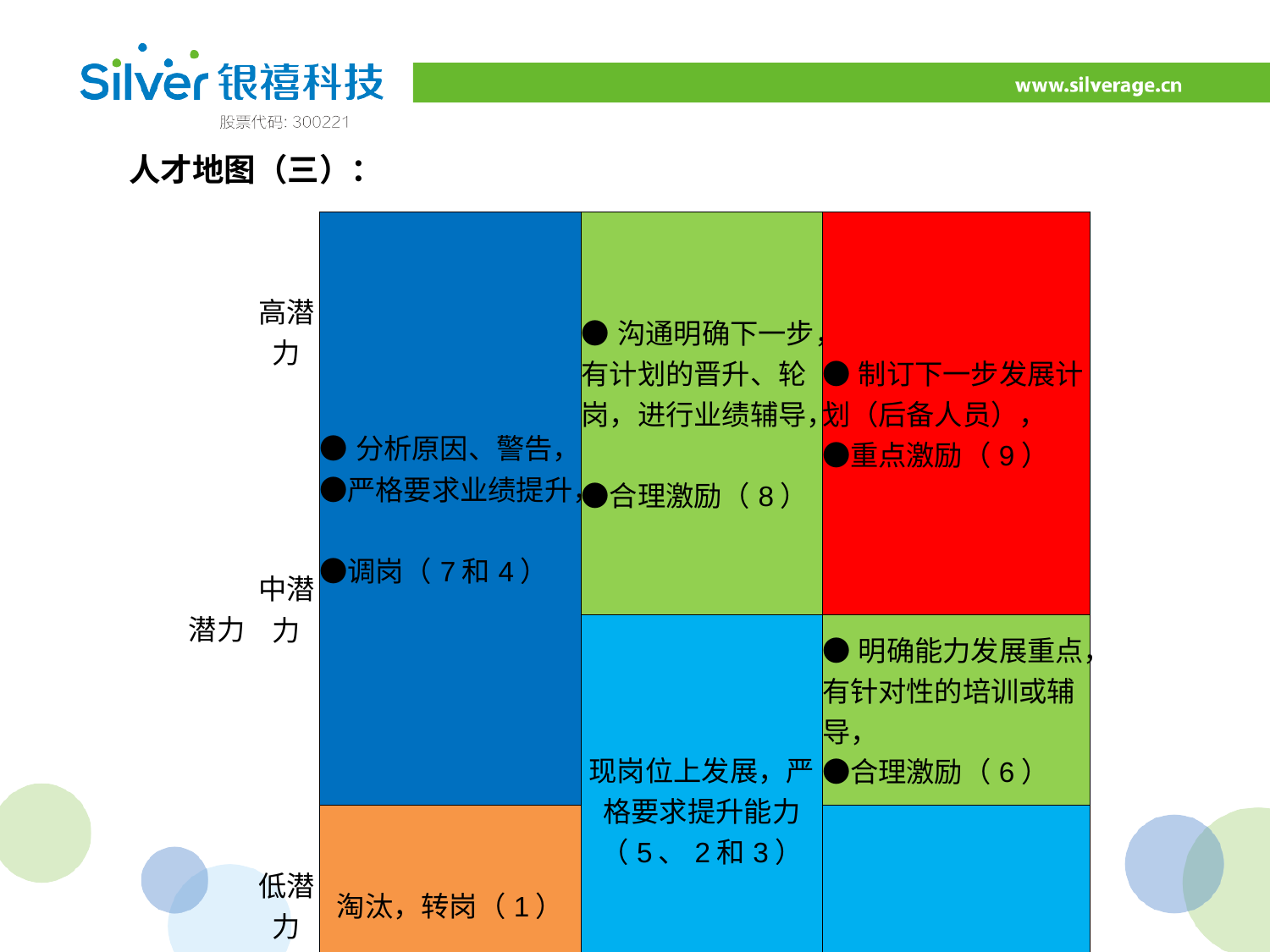

人才地图（三）：
|  |  | ●分析原因、警告， ●严格要求业绩提升， ●调岗（7和4） | ●沟通明确下一步，有计划的晋升、轮岗，进行业绩辅导， ●合理激励（8） | ●制订下一步发展计划（后备人员）， ●重点激励（9） |
| --- | --- | --- | --- | --- |
|  | 高潜力 |  |  |  |
| 潜力 |  |  |  |  |
|  | 中潜力 |  |  |  |
|  |  |  | 现岗位上发展，严格要求提升能力 （5、2和3） | ●明确能力发展重点，有针对性的培训或辅导， ●合理激励（6） |
|  | 低潜力 | 淘汰，转岗（1） |  |  |
|  |  |  |  |  |
|  |  | 不合格 | 合格 | 优秀 |
|  |  | 业绩 |  |  |